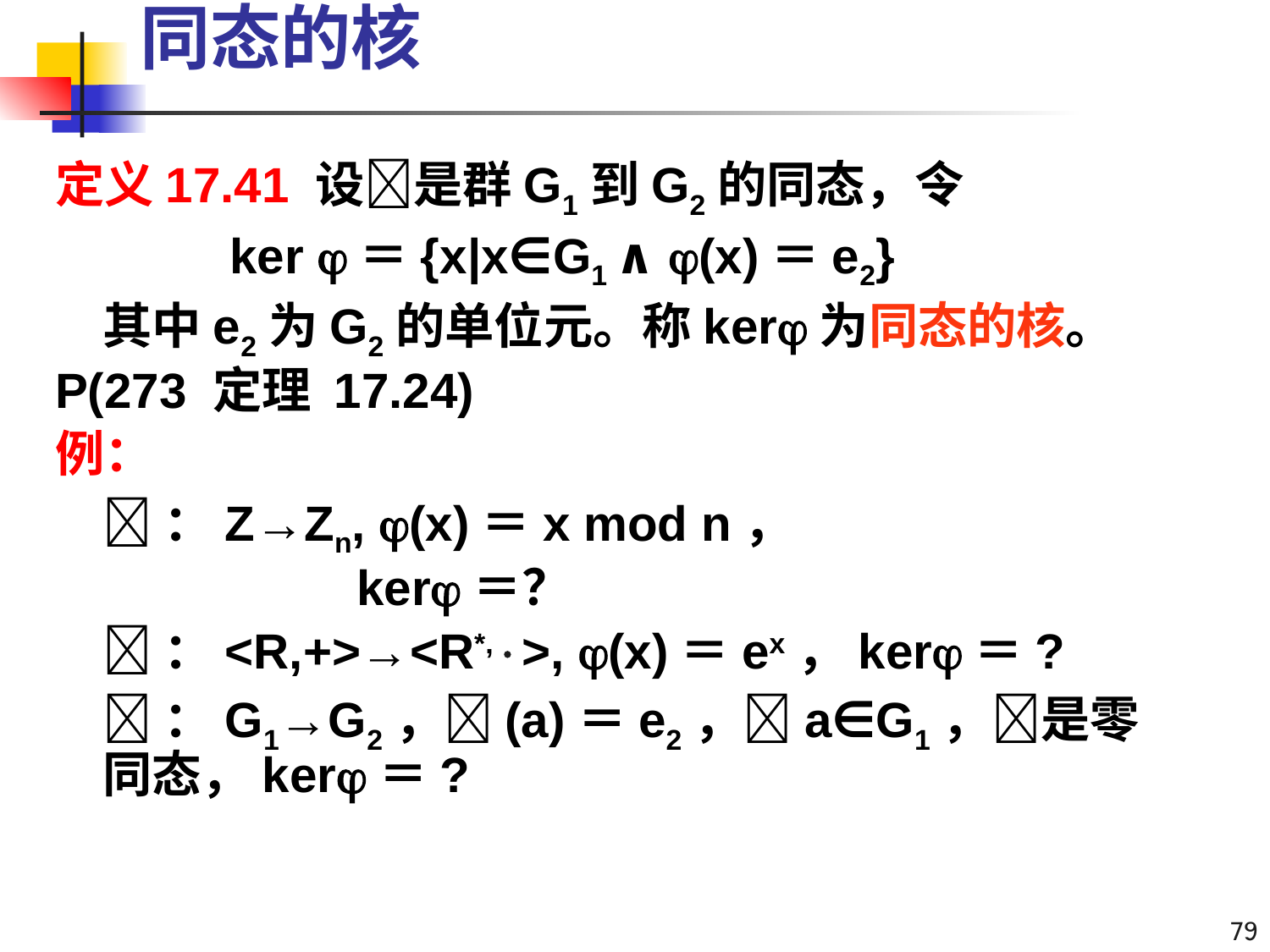

# 同态的核
定义17.41 设ϕ是群G1到G2的同态，令
		ker ϕ＝{x|x∈G1 ∧ ϕ(x)＝e2}
	其中e2为G2的单位元。称kerϕ为同态的核。
P(273 定理 17.24)
例：
	ϕ：Z→Zn, ϕ(x)＝x mod n，
			kerϕ＝？
	ϕ：<R,+>→<R*,⋅>, ϕ(x)＝ex，kerϕ＝?
	ϕ：G1→G2，ϕ(a)＝e2，∀a∈G1，ϕ是零同态，kerϕ＝?
79